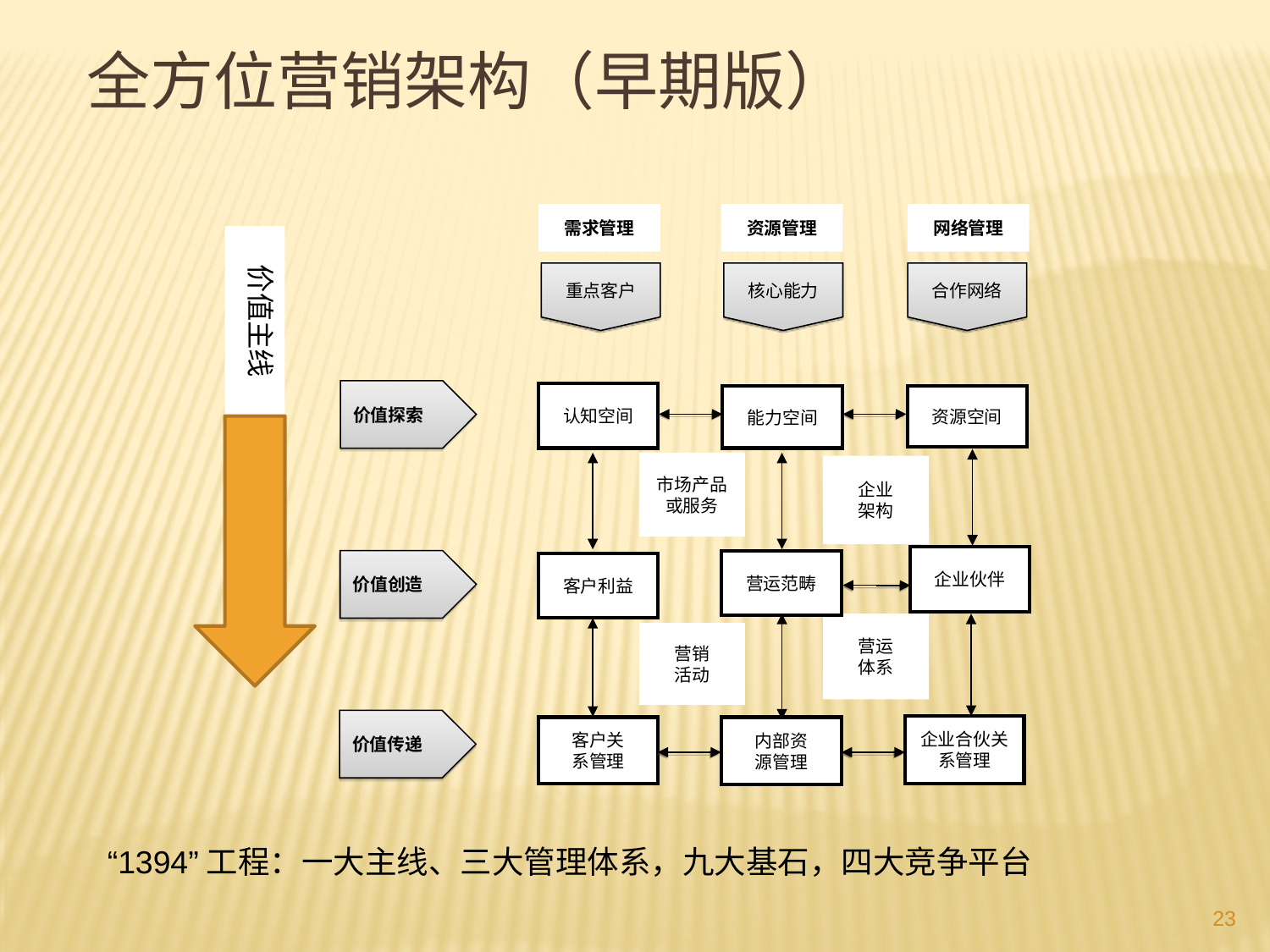

全方位营销架构（早期版）
需求管理
资源管理
网络管理
价值主线
重点客户
核心能力
合作网络
价值探索
认知空间
能力空间
资源空间

市场产品
或服务
企业
架构
企业伙伴
价值创造
营运范畴
客户利益
营运
体系
营销
活动
价值传递
企业合伙关系管理
客户关
系管理
内部资
源管理
“1394”工程：一大主线、三大管理体系，九大基石，四大竞争平台
23